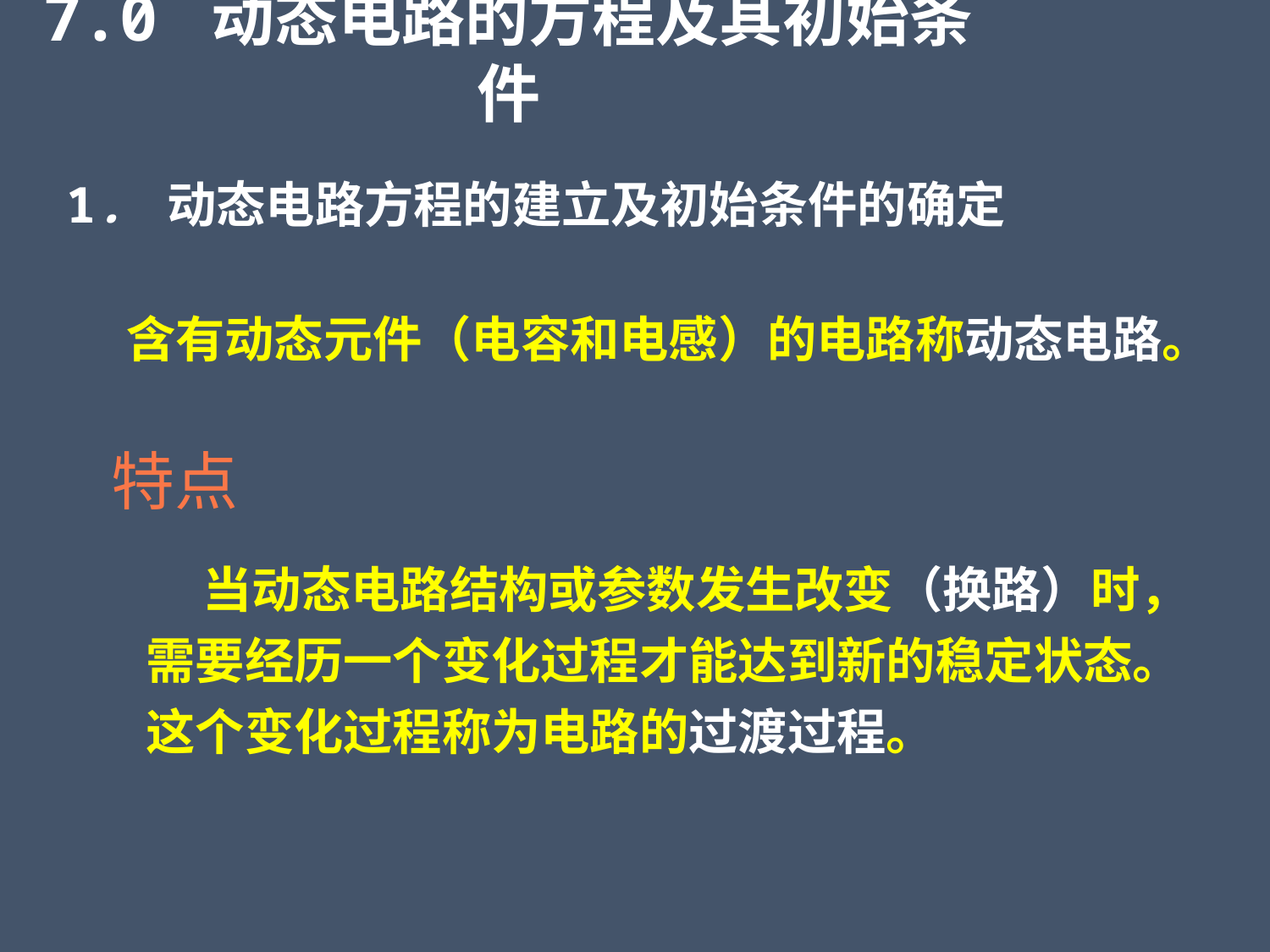

7.0 动态电路的方程及其初始条件
1. 动态电路方程的建立及初始条件的确定
含有动态元件（电容和电感）的电路称动态电路。
特点
    当动态电路结构或参数发生改变（换路）时，需要经历一个变化过程才能达到新的稳定状态。这个变化过程称为电路的过渡过程。